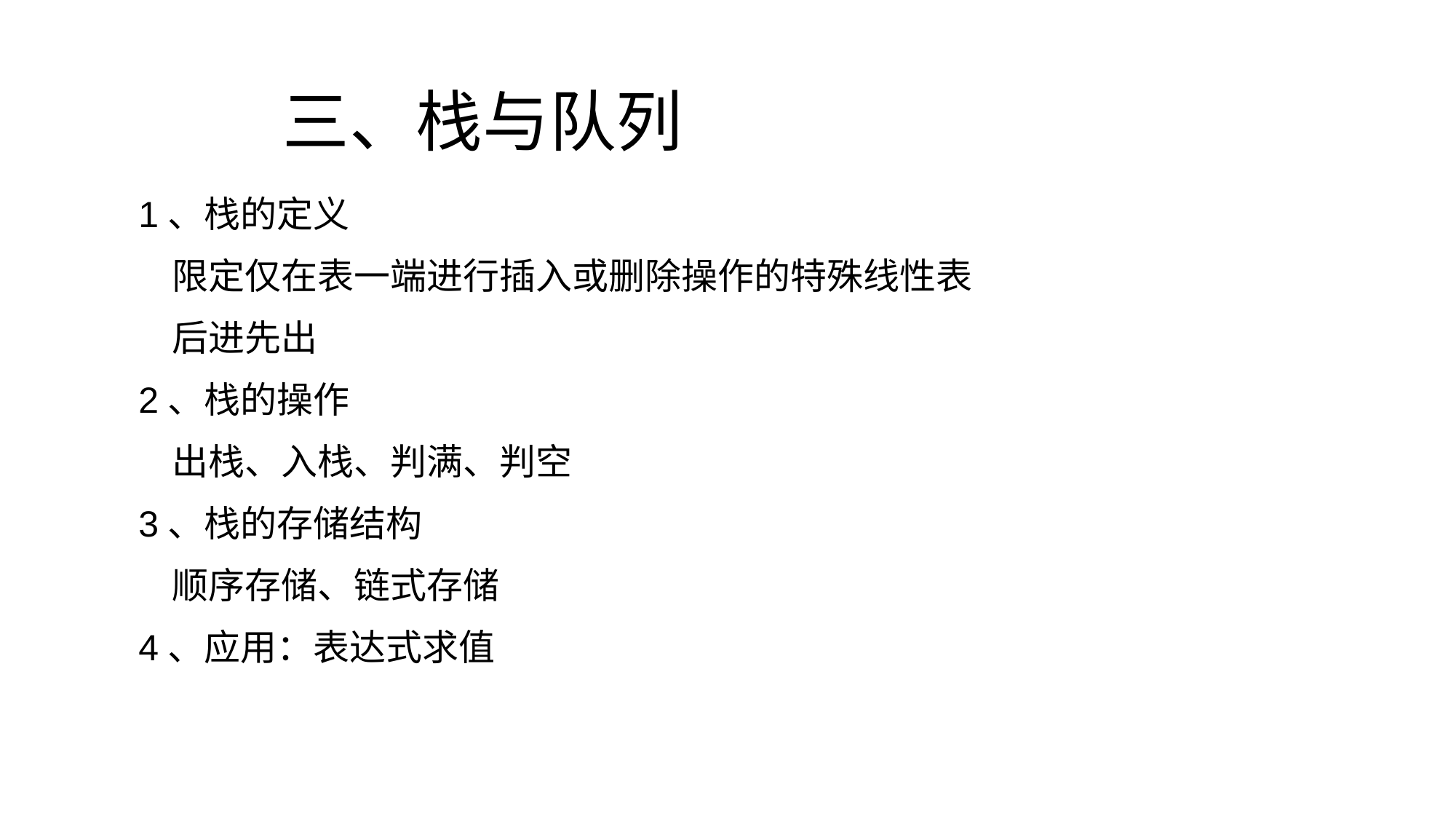

三、栈与队列
1、栈的定义
   限定仅在表一端进行插入或删除操作的特殊线性表
   后进先出
2、栈的操作
   出栈、入栈、判满、判空
3、栈的存储结构
   顺序存储、链式存储
4、应用：表达式求值